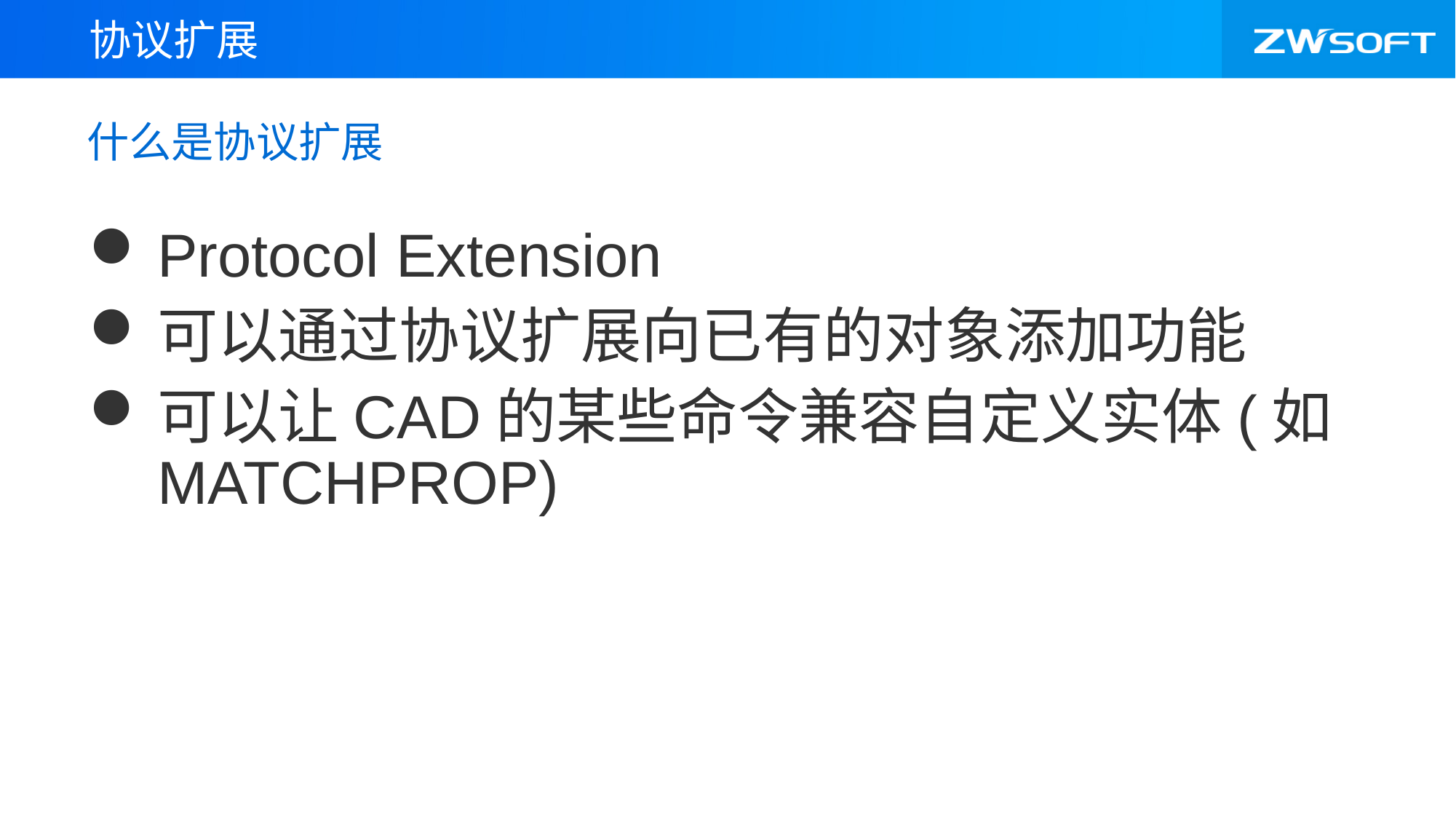

协议扩展
# 什么是协议扩展
Protocol Extension
可以通过协议扩展向已有的对象添加功能
可以让CAD的某些命令兼容自定义实体(如MATCHPROP)